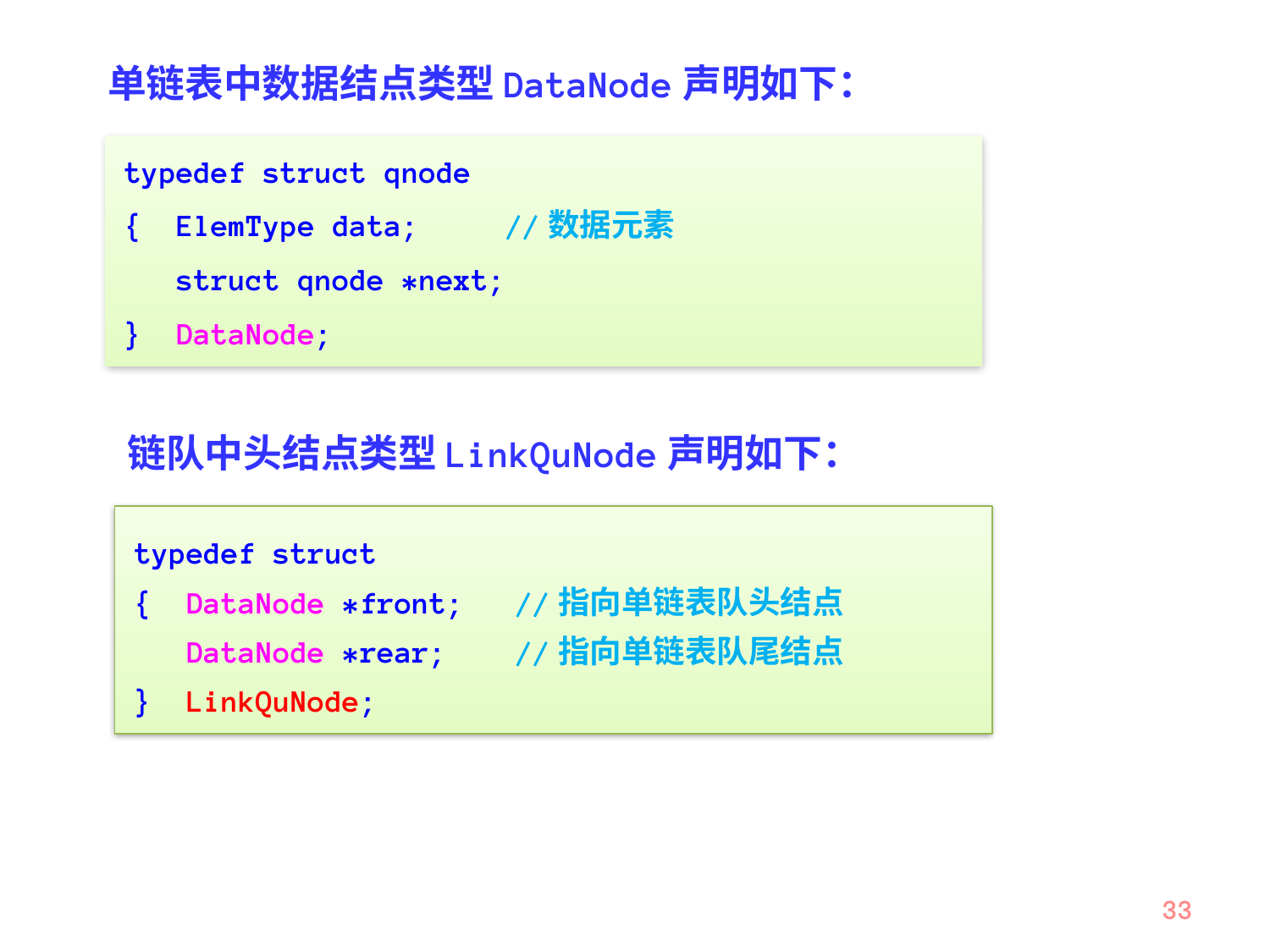

单链表中数据结点类型DataNode声明如下：
typedef struct qnode
{  ElemType data;	//数据元素
   struct qnode *next;
}  DataNode;
链队中头结点类型LinkQuNode声明如下：
typedef struct
{  DataNode *front;	//指向单链表队头结点
   DataNode *rear; 	//指向单链表队尾结点
}  LinkQuNode;
33